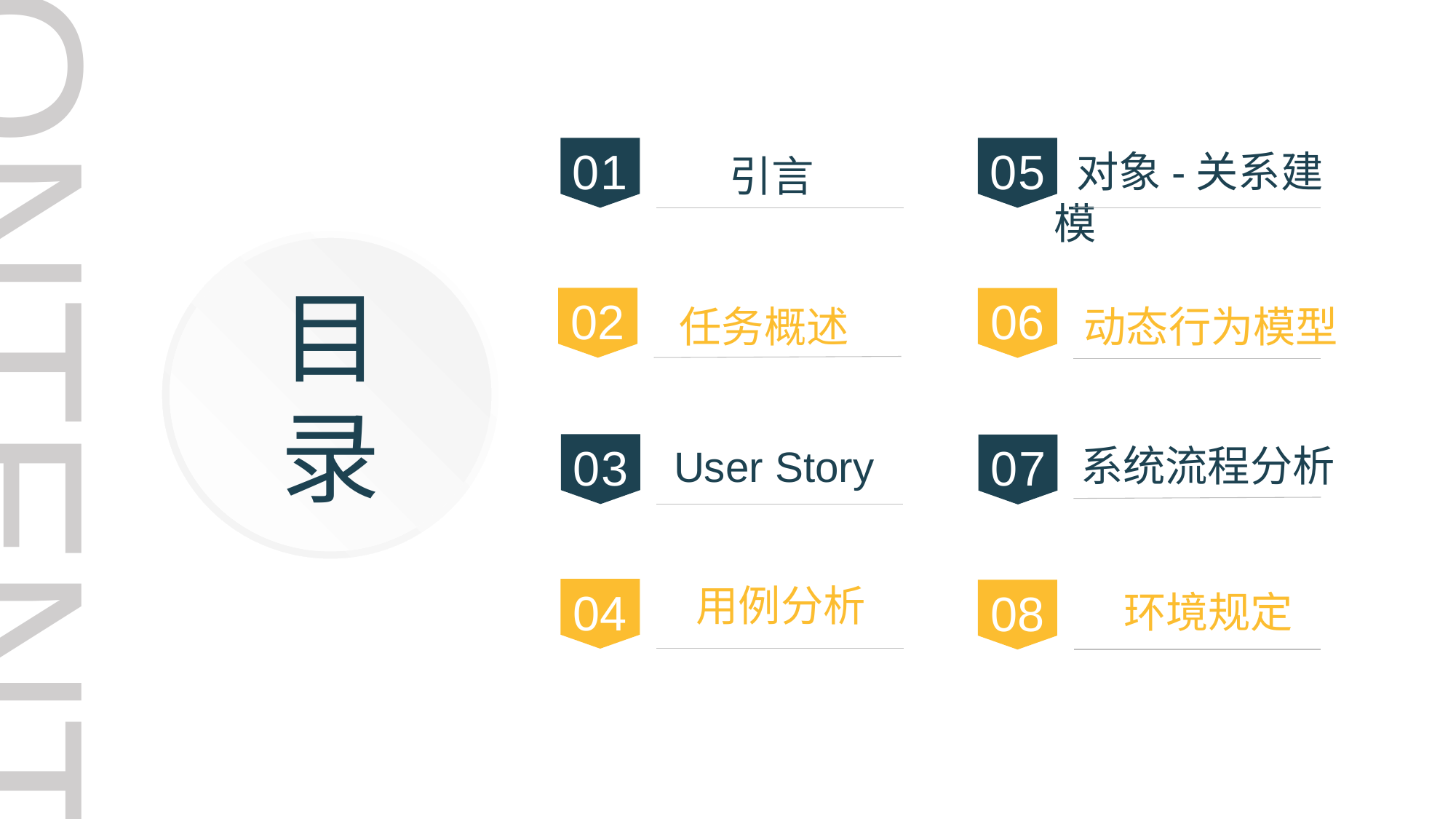

CONTENTS
 对象-关系建模
01
05
  引言

目 录

02
06
        任务概述
动态行为模型
系统流程分析
03
  User Story
07
  用例分析
04
08
  环境规定